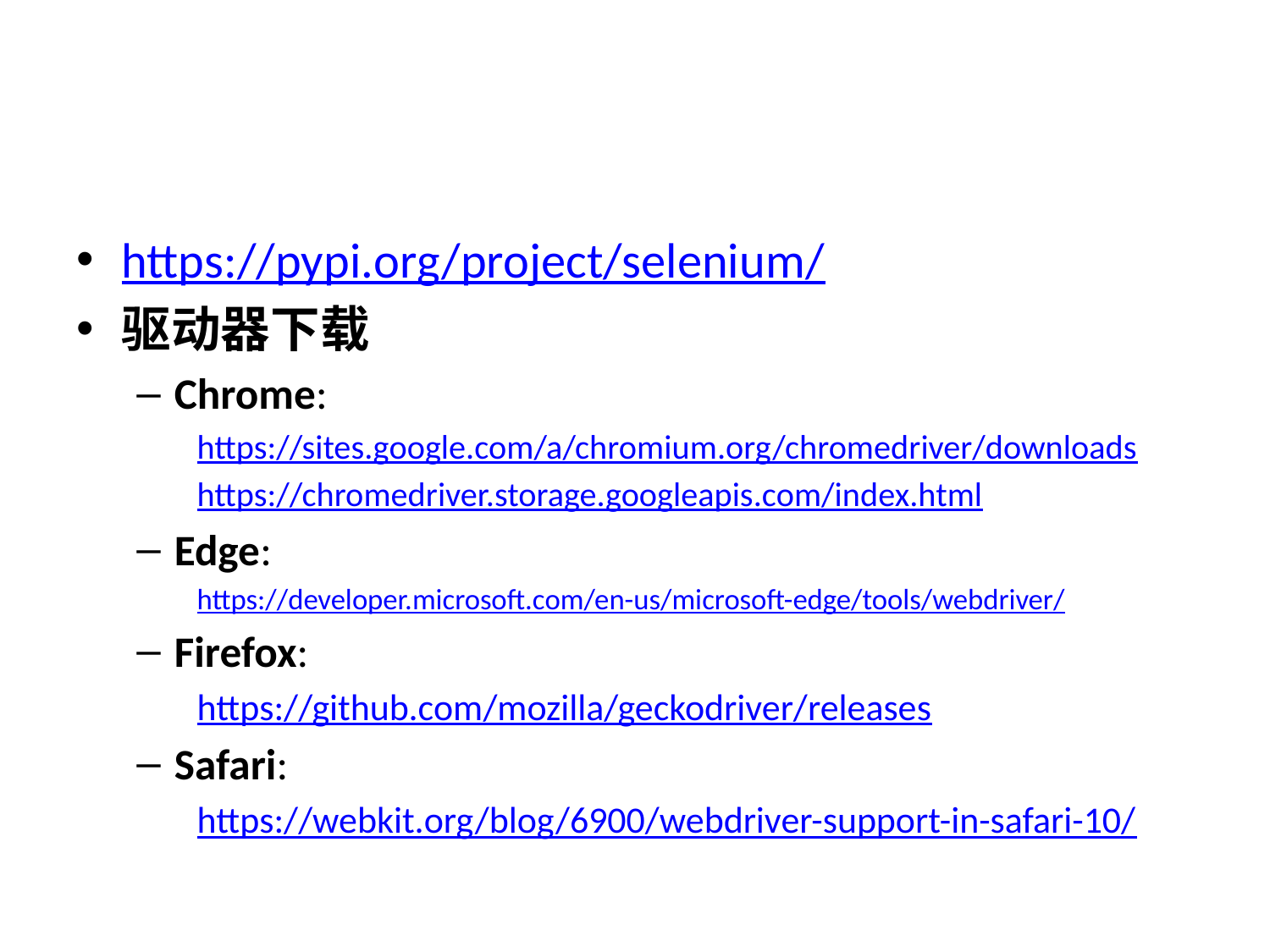

#
https://pypi.org/project/selenium/
驱动器下载
Chrome:
https://sites.google.com/a/chromium.org/chromedriver/downloads
https://chromedriver.storage.googleapis.com/index.html
Edge:
https://developer.microsoft.com/en-us/microsoft-edge/tools/webdriver/
Firefox:
https://github.com/mozilla/geckodriver/releases
Safari:
https://webkit.org/blog/6900/webdriver-support-in-safari-10/